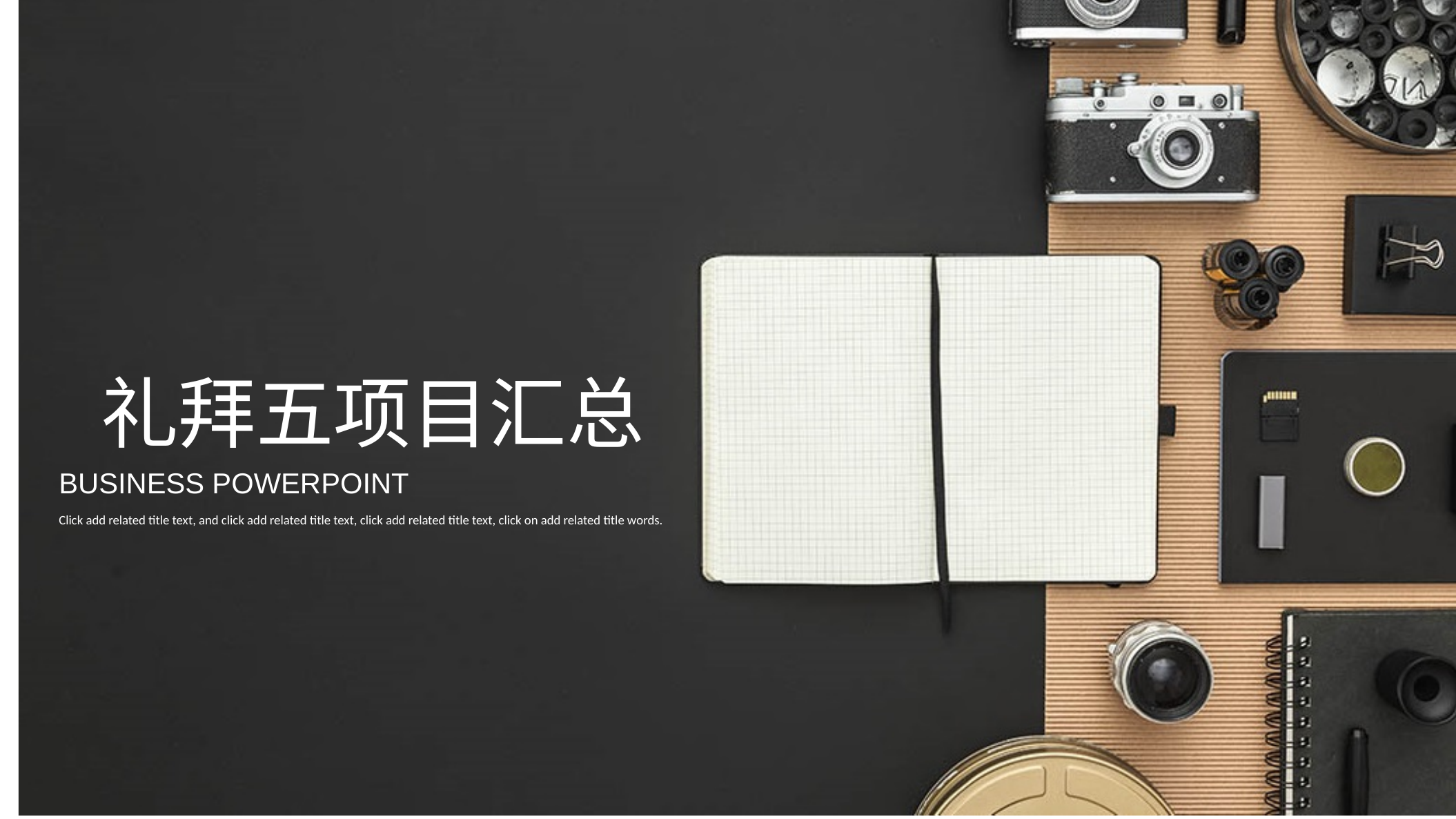

礼拜五项目汇总
BUSINESS POWERPOINT
Click add related title text, and click add related title text, click add related title text, click on add related title words.